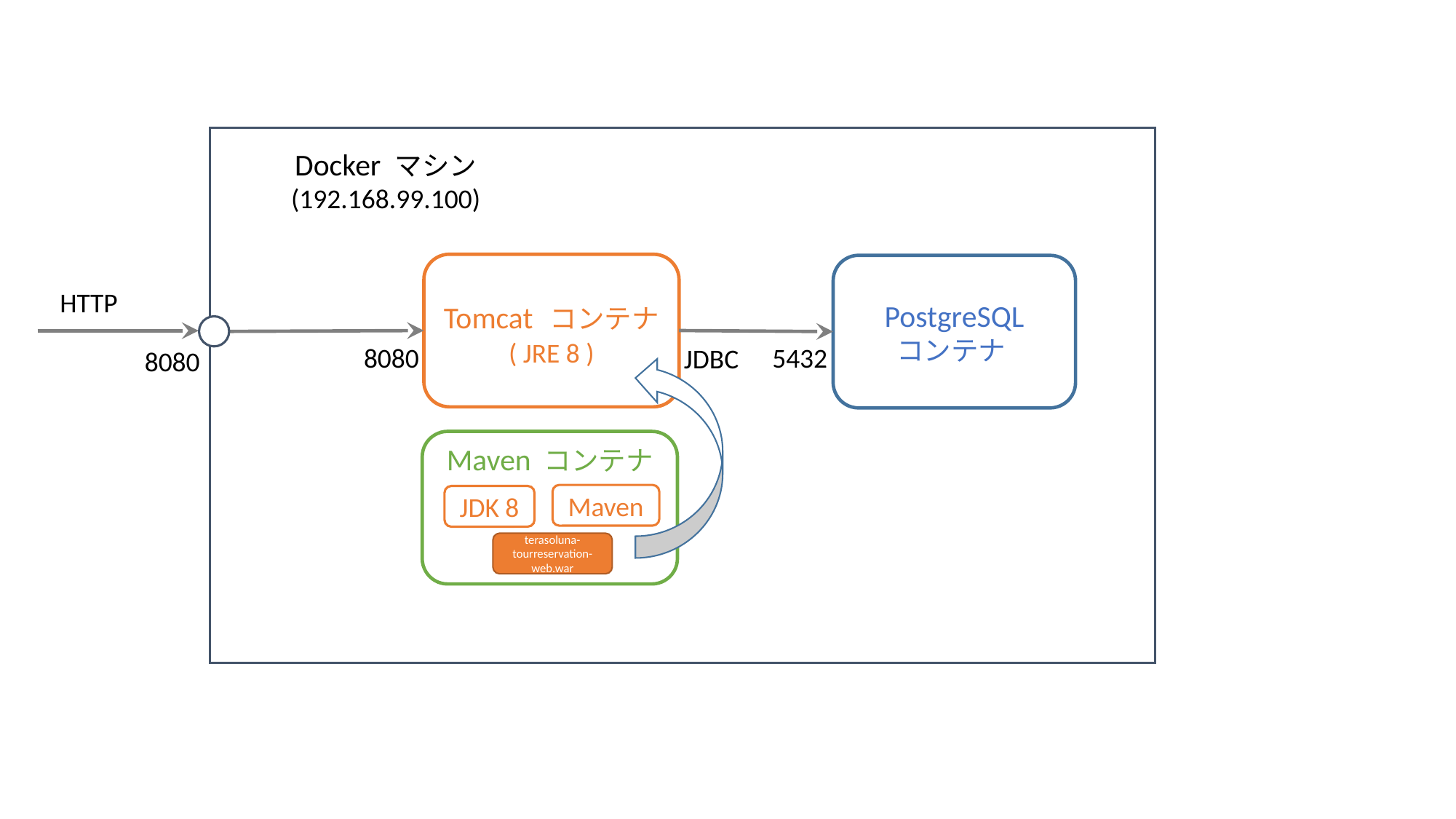

Docker マシン
(192.168.99.100)
Tomcat コンテナ
( JRE 8 )
PostgreSQL
コンテナ
HTTP

8080
5432
JDBC
8080

Maven コンテナ

Maven
JDK 8
terasoluna-tourreservation-web.war